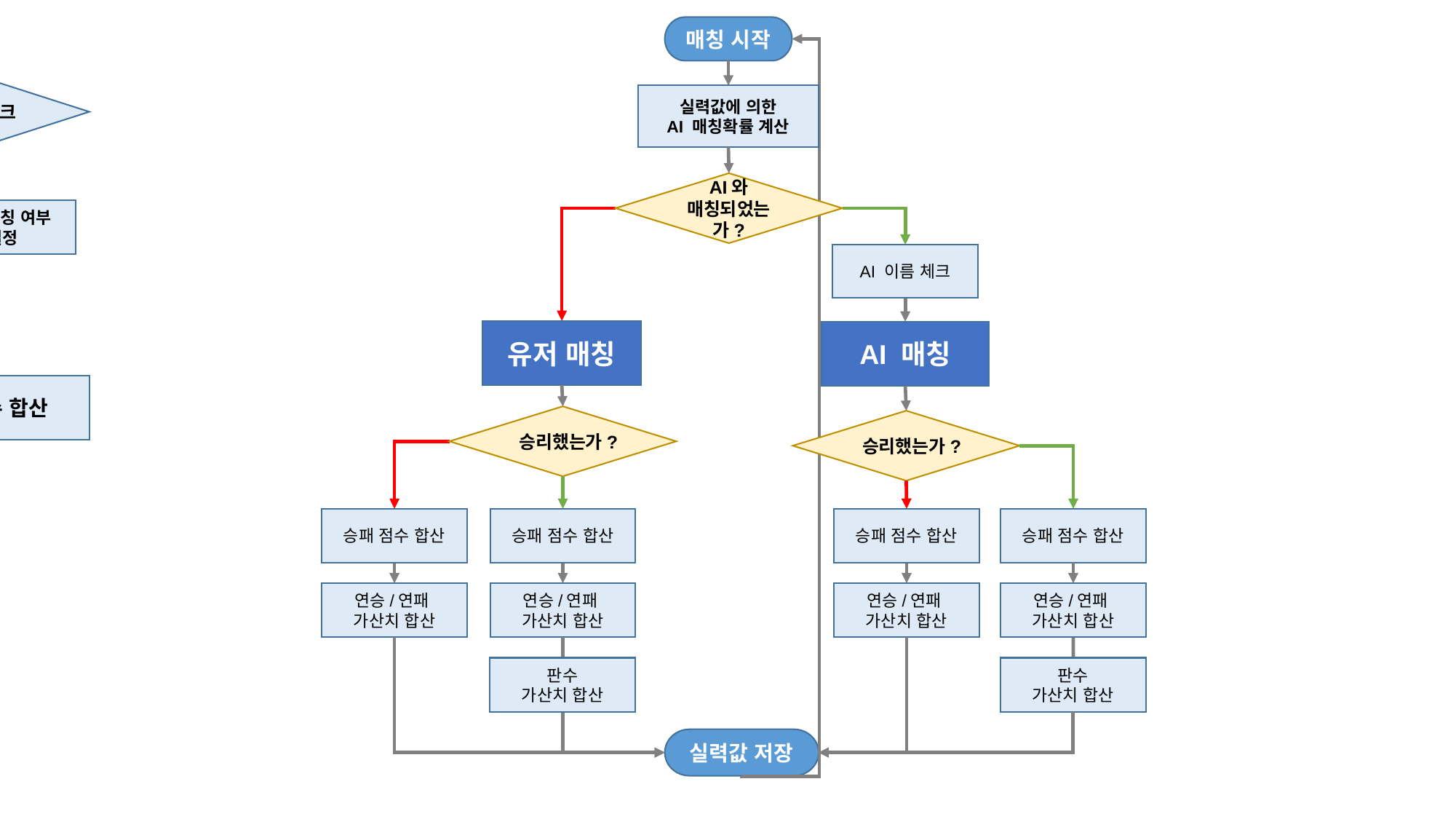

매칭 시작
판수 체크
실력값에 의한
AI 매칭확률 계산
AI와 매칭되었는가?
유저매칭 여부 결정
AI 이름 체크
유저 매칭
AI 매칭
승패 점수 합산
승리했는가?
승리했는가?
승패 점수 합산
승패 점수 합산
승패 점수 합산
승패 점수 합산
연승/연패
가산치 합산
연승/연패
가산치 합산
연승/연패
가산치 합산
연승/연패
가산치 합산
판수
가산치 합산
판수
가산치 합산
실력값 저장